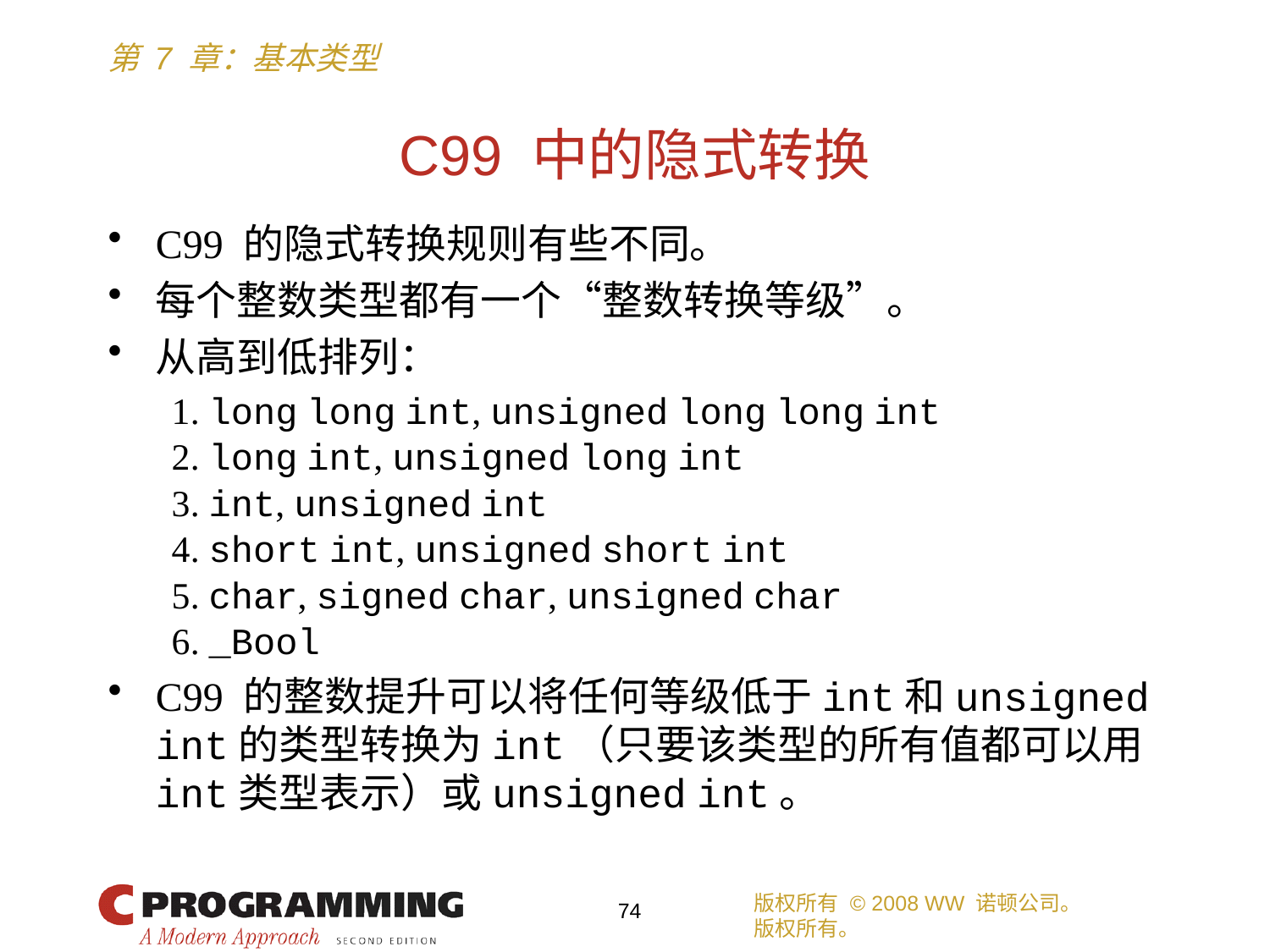

# C99 中的隐式转换
C99 的隐式转换规则有些不同。
每个整数类型都有一个“整数转换等级”。
从高到低排列：
1. long long int, unsigned long long int
2. long int, unsigned long int
3. int, unsigned int
4. short int, unsigned short int
5. char, signed char, unsigned char
6. _Bool
C99 的整数提升可以将任何等级低于int和unsigned int的类型转换为int（只要该类型的所有值都可以用int类型表示）或unsigned int。
版权所有 © 2008 WW 诺顿公司。
版权所有。
74